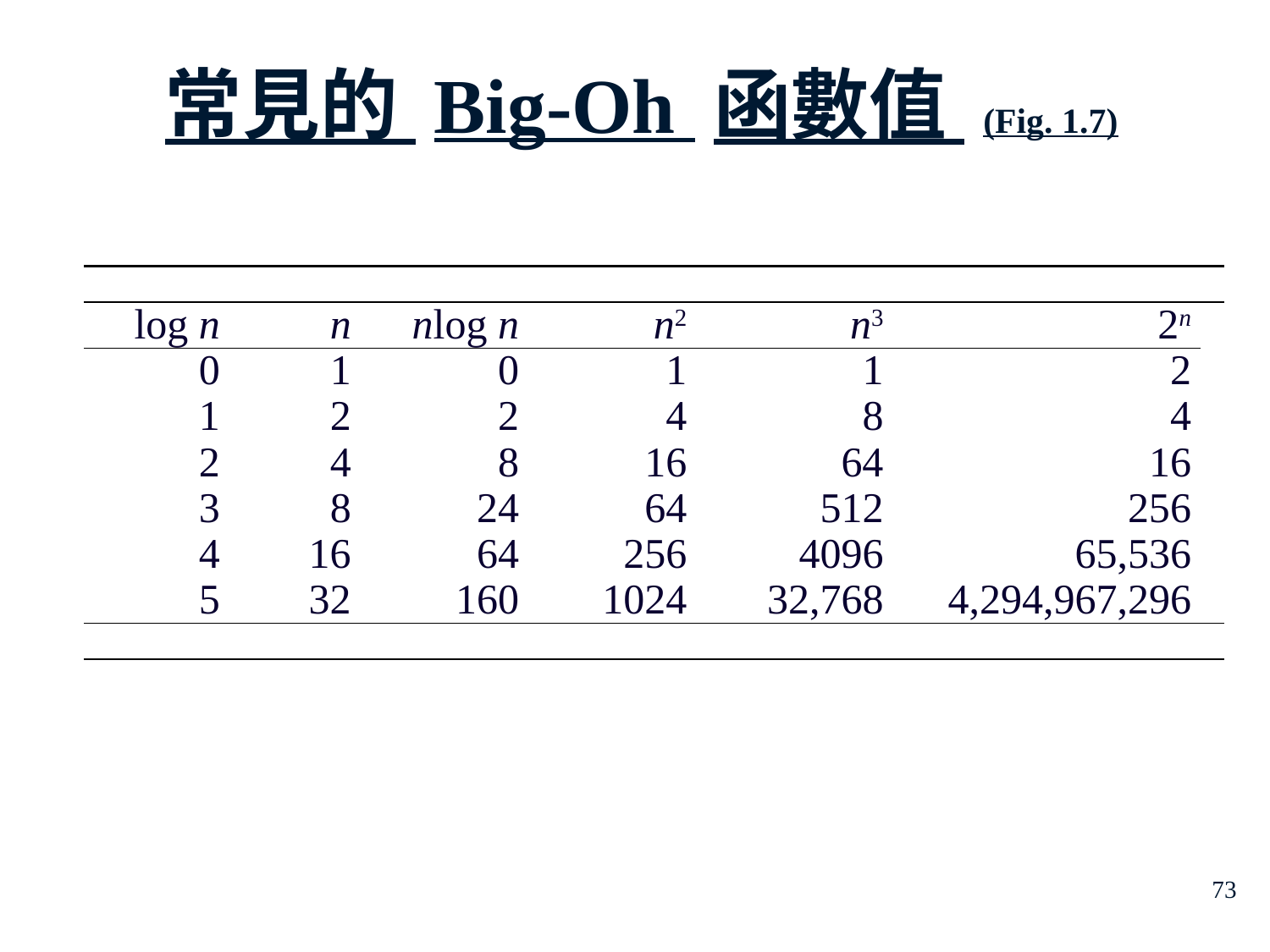

# 常見的 Big-Oh 函數值 (Fig. 1.7)
|  |  |  |  |  |  |  |
| --- | --- | --- | --- | --- | --- | --- |
| log n | n | nlog n | n2 | n3 | 2n |  |
| 0 1 2 3 4 5 | 1 2 4 8 16 32 | 0 2 8 24 64 160 | 1 4 16 64 256 1024 | 1 8 64 512 4096 32,768 | 2 4 16 256 65,536 4,294,967,296 |  |
|  |  |  |  |  |  |  |
73